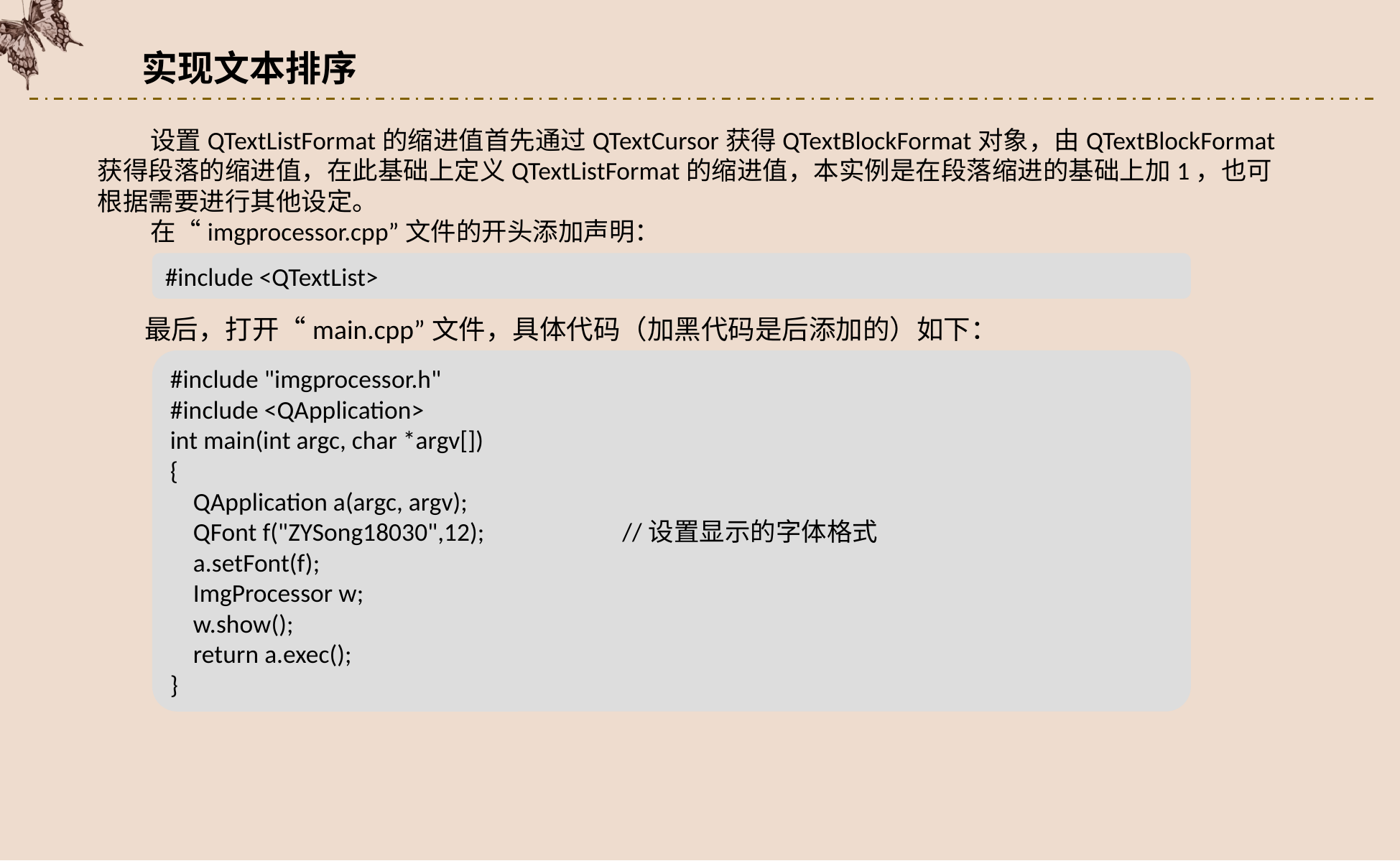

实现文本排序
设置QTextListFormat的缩进值首先通过QTextCursor获得QTextBlockFormat对象，由QTextBlockFormat获得段落的缩进值，在此基础上定义QTextListFormat的缩进值，本实例是在段落缩进的基础上加1，也可根据需要进行其他设定。
在“imgprocessor.cpp”文件的开头添加声明：
#include <QTextList>
最后，打开“main.cpp”文件，具体代码（加黑代码是后添加的）如下：
#include "imgprocessor.h"
#include <QApplication>
int main(int argc, char *argv[])
{
    QApplication a(argc, argv);
    QFont f("ZYSong18030",12);                        //设置显示的字体格式
    a.setFont(f);
    ImgProcessor w;
    w.show();
    return a.exec();
}